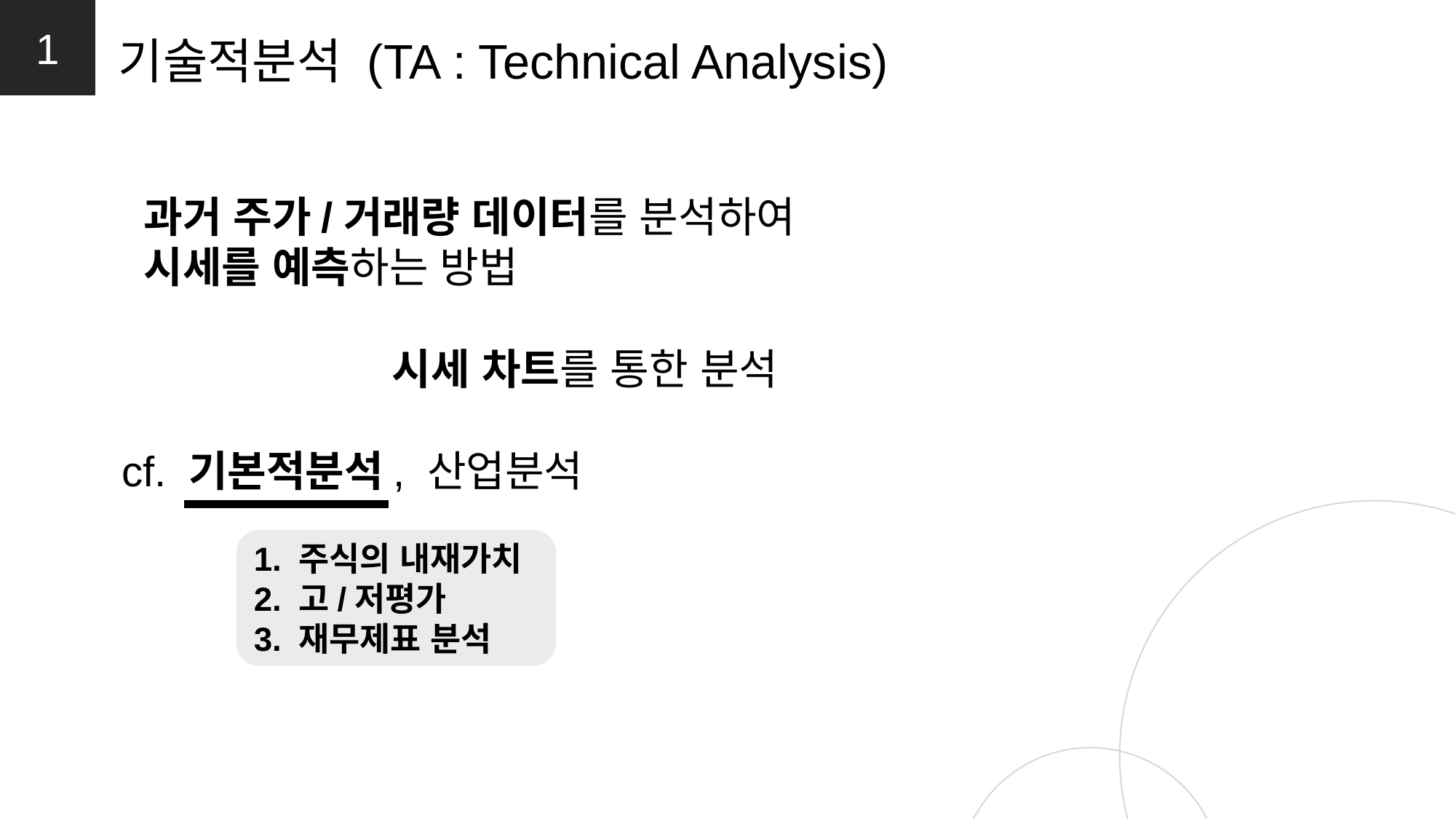

1
기술적분석 (TA : Technical Analysis)
 과거 주가/거래량 데이터를 분석하여
 시세를 예측하는 방법

                      시세 차트를 통한 분석

cf. 기본적분석, 산업분석
1. 주식의 내재가치
2. 고/저평가
3. 재무제표 분석